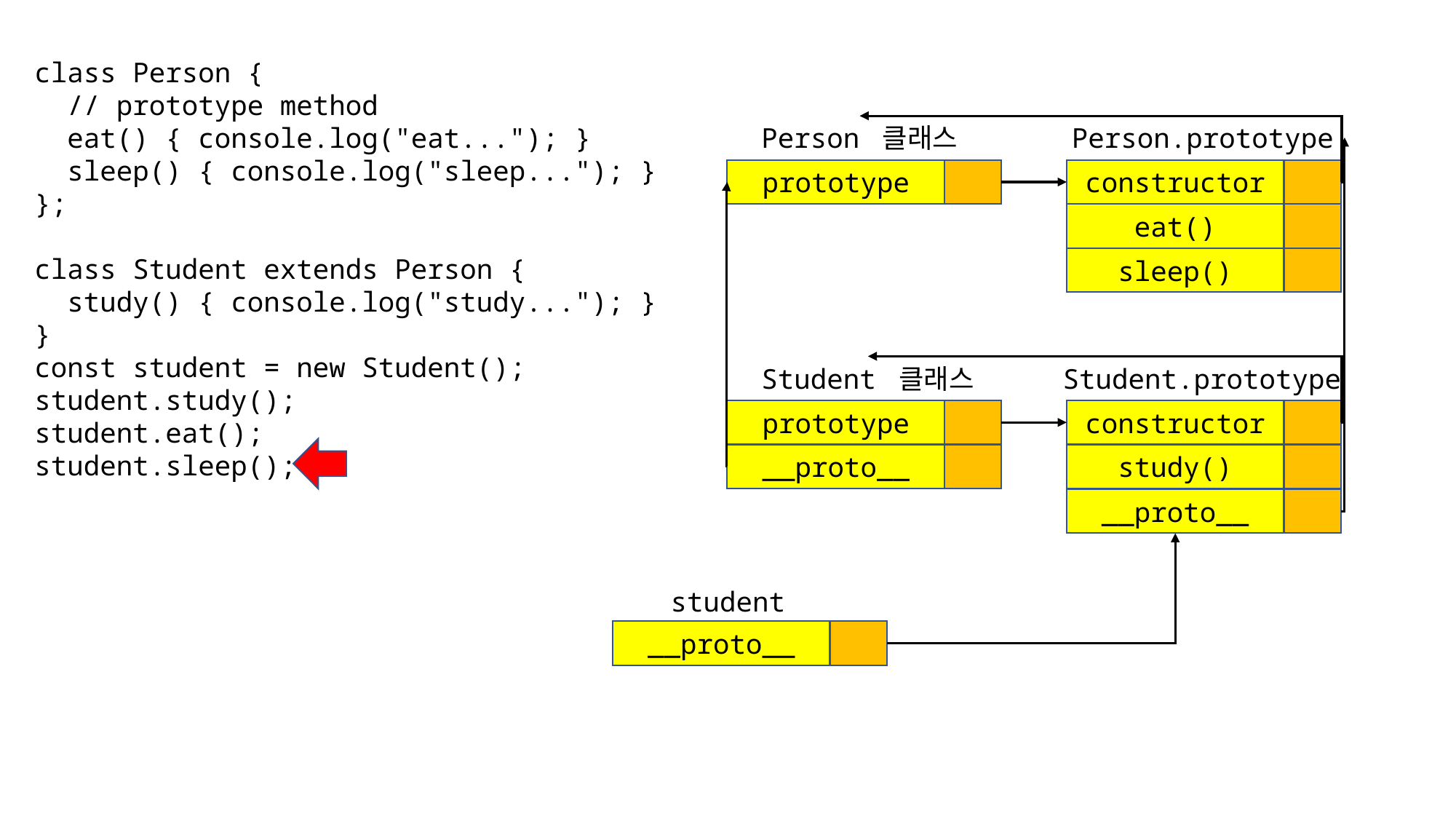

class Person {
  // prototype method
  eat() { console.log("eat..."); }
  sleep() { console.log("sleep..."); }
};

class Student extends Person {
  study() { console.log("study..."); }
}
const student = new Student();
student.study();
student.eat();
student.sleep();
Person 클래스
Person.prototype
prototype

constructor

eat()

sleep()

Student 클래스
Student.prototype
prototype

constructor

__proto__

study()

__proto__

student
__proto__